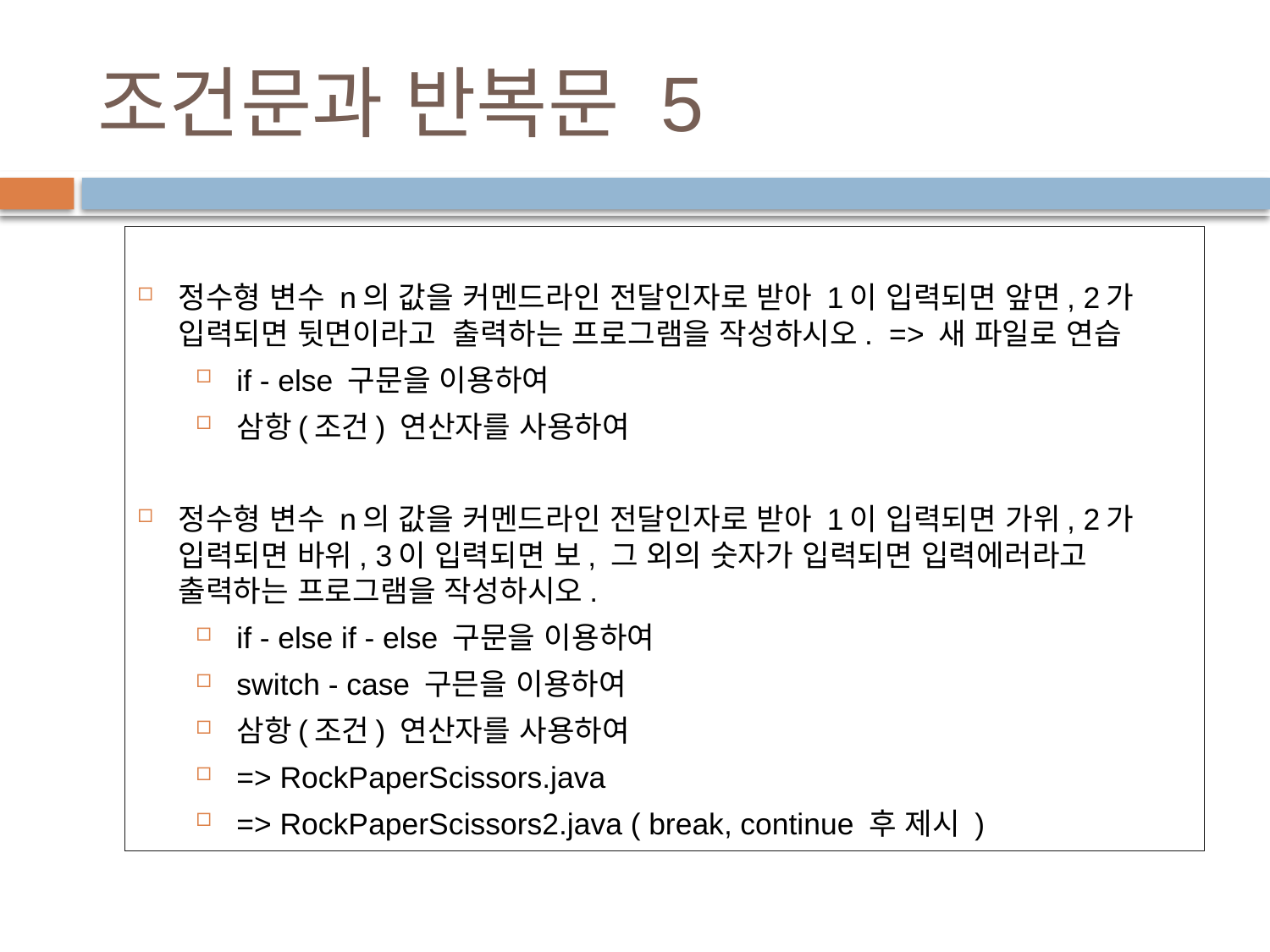

# 조건문과 반복문 5

정수형 변수 n의 값을 커멘드라인 전달인자로 받아 1이 입력되면 앞면, 2가 입력되면 뒷면이라고  출력하는 프로그램을 작성하시오.  => 새 파일로 연습
if - else 구문을 이용하여
삼항(조건) 연산자를 사용하여

정수형 변수 n의 값을 커멘드라인 전달인자로 받아 1이 입력되면 가위, 2가 입력되면 바위, 3이 입력되면 보, 그 외의 숫자가 입력되면 입력에러라고 출력하는 프로그램을 작성하시오.
if - else if - else 구문을 이용하여
switch - case 구믄을 이용하여
삼항(조건) 연산자를 사용하여
=> RockPaperScissors.java
=> RockPaperScissors2.java ( break, continue 후 제시 )